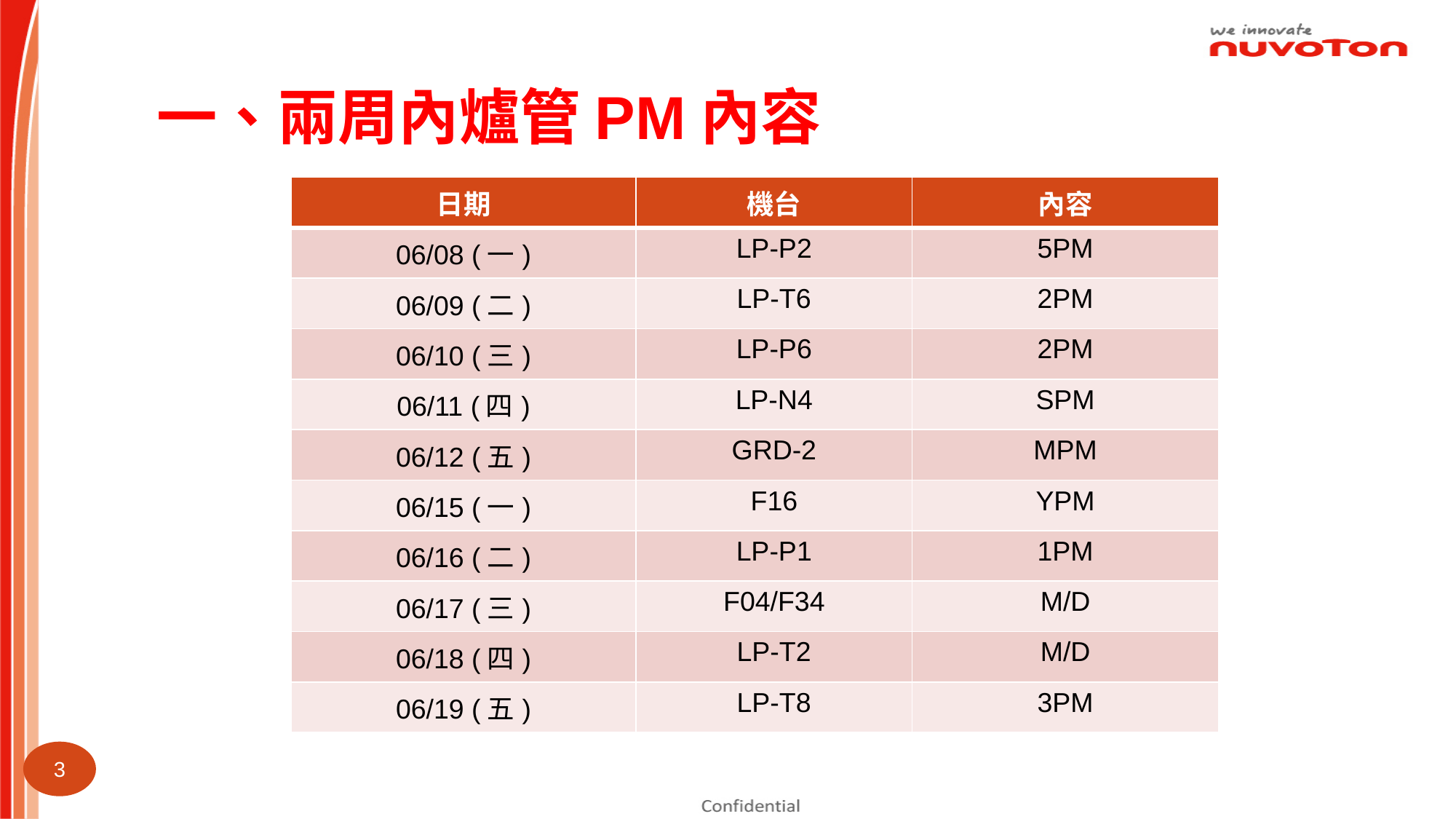

# 一、兩周內爐管PM內容
| 日期 | 機台 | 內容 |
| --- | --- | --- |
| 06/08 (一) | LP-P2 | 5PM |
| 06/09 (二) | LP-T6 | 2PM |
| 06/10 (三) | LP-P6 | 2PM |
| 06/11 (四) | LP-N4 | SPM |
| 06/12 (五) | GRD-2 | MPM |
| 06/15 (一) | F16 | YPM |
| 06/16 (二) | LP-P1 | 1PM |
| 06/17 (三) | F04/F34 | M/D |
| 06/18 (四) | LP-T2 | M/D |
| 06/19 (五) | LP-T8 | 3PM |

3